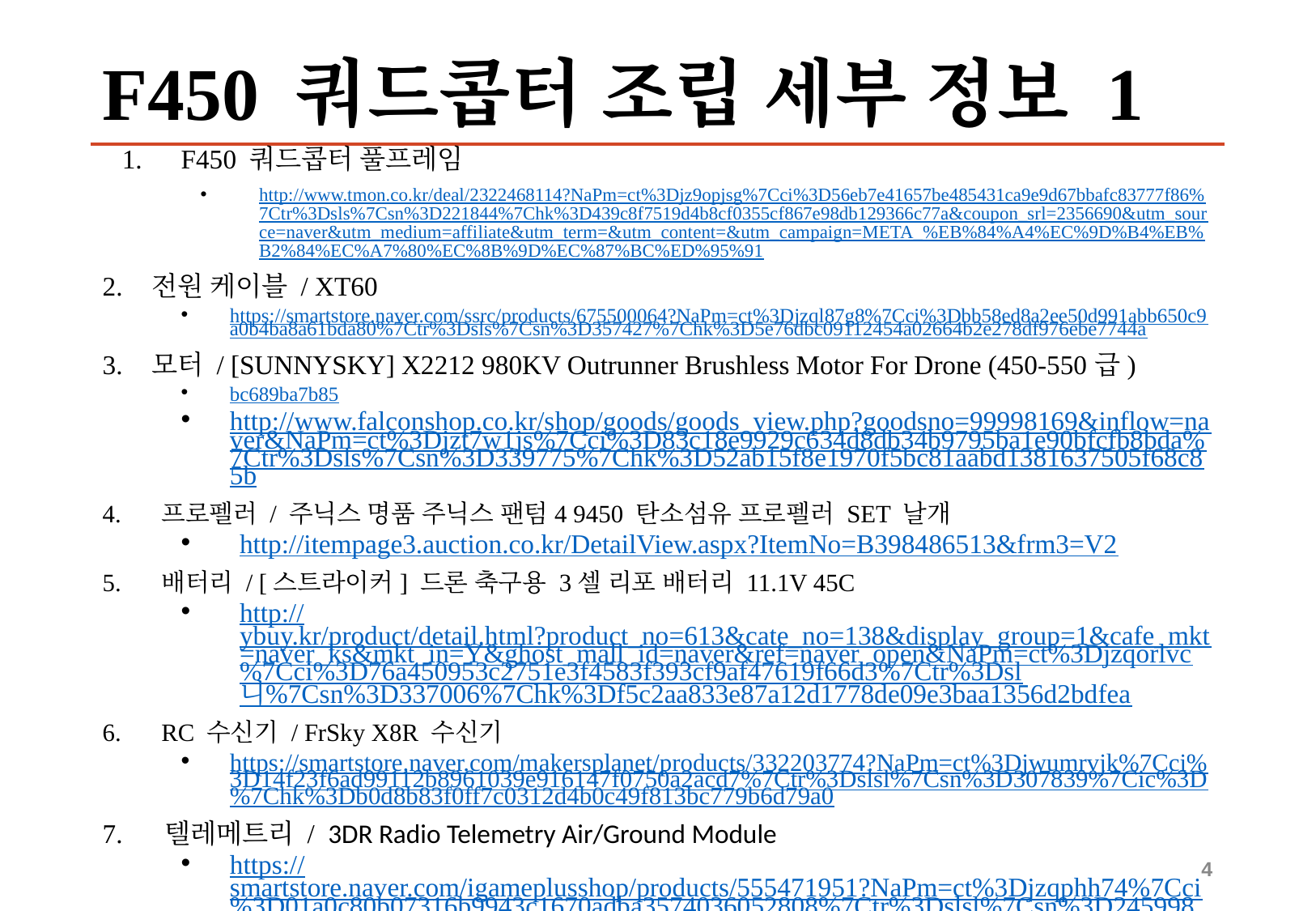

# F450 쿼드콥터 조립 세부 정보 1
F450 쿼드콥터 풀프레임
http://www.tmon.co.kr/deal/2322468114?NaPm=ct%3Djz9opjsg%7Cci%3D56eb7e41657be485431ca9e9d67bbafc83777f86%7Ctr%3Dsls%7Csn%3D221844%7Chk%3D439c8f7519d4b8cf0355cf867e98db129366c77a&coupon_srl=2356690&utm_source=naver&utm_medium=affiliate&utm_term=&utm_content=&utm_campaign=META_%EB%84%A4%EC%9D%B4%EB%B2%84%EC%A7%80%EC%8B%9D%EC%87%BC%ED%95%91
전원 케이블 / XT60
https://smartstore.naver.com/ssrc/products/675500064?NaPm=ct%3Djzql87g8%7Cci%3Dbb58ed8a2ee50d991abb650c9a0b4ba8a61bda80%7Ctr%3Dsls%7Csn%3D357427%7Chk%3D5e76dbc09112454a02664b2e278df976ebe7744a
모터 / [SUNNYSKY] X2212 980KV Outrunner Brushless Motor For Drone (450-550급)
bc689ba7b85
http://www.falconshop.co.kr/shop/goods/goods_view.php?goodsno=99998169&inflow=naver&NaPm=ct%3Djzt7w1js%7Cci%3D83c18e9929c634d8db34b9795ba1e90bfcfb8bda%7Ctr%3Dsls%7Csn%3D339775%7Chk%3D52ab15f8e1970f5bc81aabd1381637505f68c85b
프로펠러 / 주닉스 명품 주닉스 팬텀4 9450 탄소섬유 프로펠러 SET 날개
http://itempage3.auction.co.kr/DetailView.aspx?ItemNo=B398486513&frm3=V2
배터리 / [스트라이커] 드론 축구용 3셀 리포 배터리 11.1V 45C
http://ybuy.kr/product/detail.html?product_no=613&cate_no=138&display_group=1&cafe_mkt=naver_ks&mkt_in=Y&ghost_mall_id=naver&ref=naver_open&NaPm=ct%3Djzqorlvc%7Cci%3D76a450953c2751e3f4583f393cf9af47619f66d3%7Ctr%3Dsl니%7Csn%3D337006%7Chk%3Df5c2aa833e87a12d1778de09e3baa1356d2bdfea
RC 수신기 / FrSky X8R 수신기
https://smartstore.naver.com/makersplanet/products/332203774?NaPm=ct%3Djwumrvjk%7Cci%3D14f23f6ad99112b8961039e916147f0750a2acd7%7Ctr%3Dslsl%7Csn%3D307839%7Cic%3D%7Chk%3Db0d8b83f0ff7c0312d4b0c49f813bc779b6d79a0
 텔레메트리 /  3DR Radio Telemetry Air/Ground Module
https://smartstore.naver.com/igameplusshop/products/555471951?NaPm=ct%3Djzqphh74%7Cci%3D01a0c80b07316b9943c1670adba3574036052808%7Ctr%3Dslsl%7Csn%3D245998%7Cic%3D%7Chk%3D3ee0f32b22e9f301124f02140cbb75879b2435ed
라즈베리파이 카메라 모듈 5MP
http://shopping.interpark.com/product/productInfo.do?prdNo=5857692034&dispNo=016001&bizCd=P01397&NaPm=ct%3Djtc4khjk%7Cci%3D9e2014ce6c4469f43629d031ea1288a8164215e4%7Ctr%3Dsls%7Csn%3D3%7Chk%3Dfde2f5778f7a81d7fcdc46cc00ad0bba401442d4&utm_medium=affiliate&utm_source=naver&utm_campaign=shop_p11714_p01397&utm_content=price_comparison
라즈베리파이 카메라 케이블 RPI Camera Cable 60cm
http://shopping.interpark.com/product/productInfo.do?prdNo=6164752153&dispNo=016001&bizCd=P01397&NaPm=ct%3Djzqmzoy0%7Cci%3Ddb70d2f586790d9e9f030d6d8fea12f3a8081faa%7Ctr%3Dsls%7Csn%3D3%7Chk%3Df52c24e243a7e09250f1a69faa77a30b0fee4e9a&utm_medium=affiliate&utm_source=naver&utm_campaign=shop_p11714_p01397&utm_content=price_comparison
4